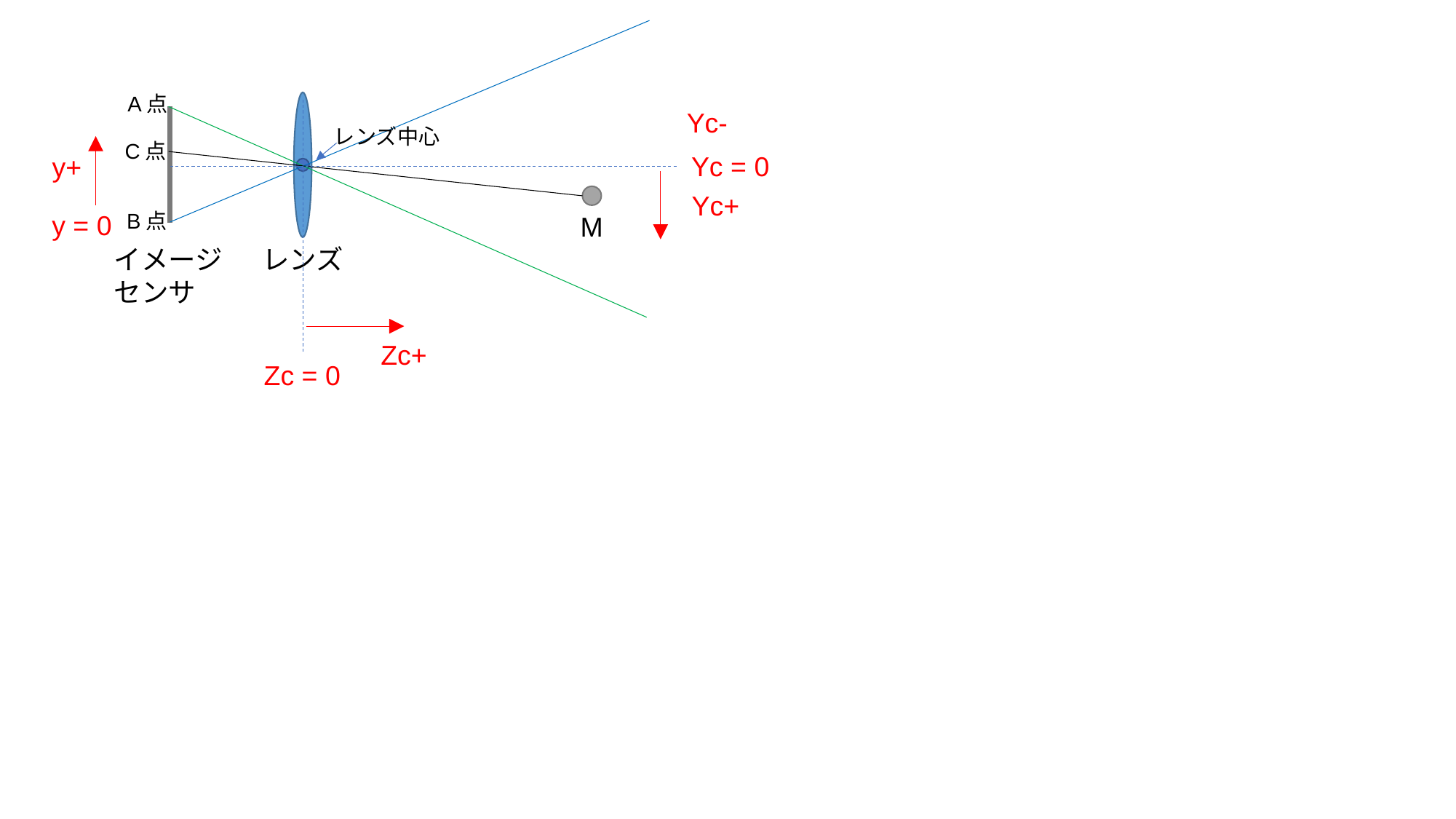

A点

Yc-
レンズ中心
C点
Yc = 0
y+

Yc+

y = 0
B点
M
イメージ
センサ
レンズ
Zc+
Zc = 0